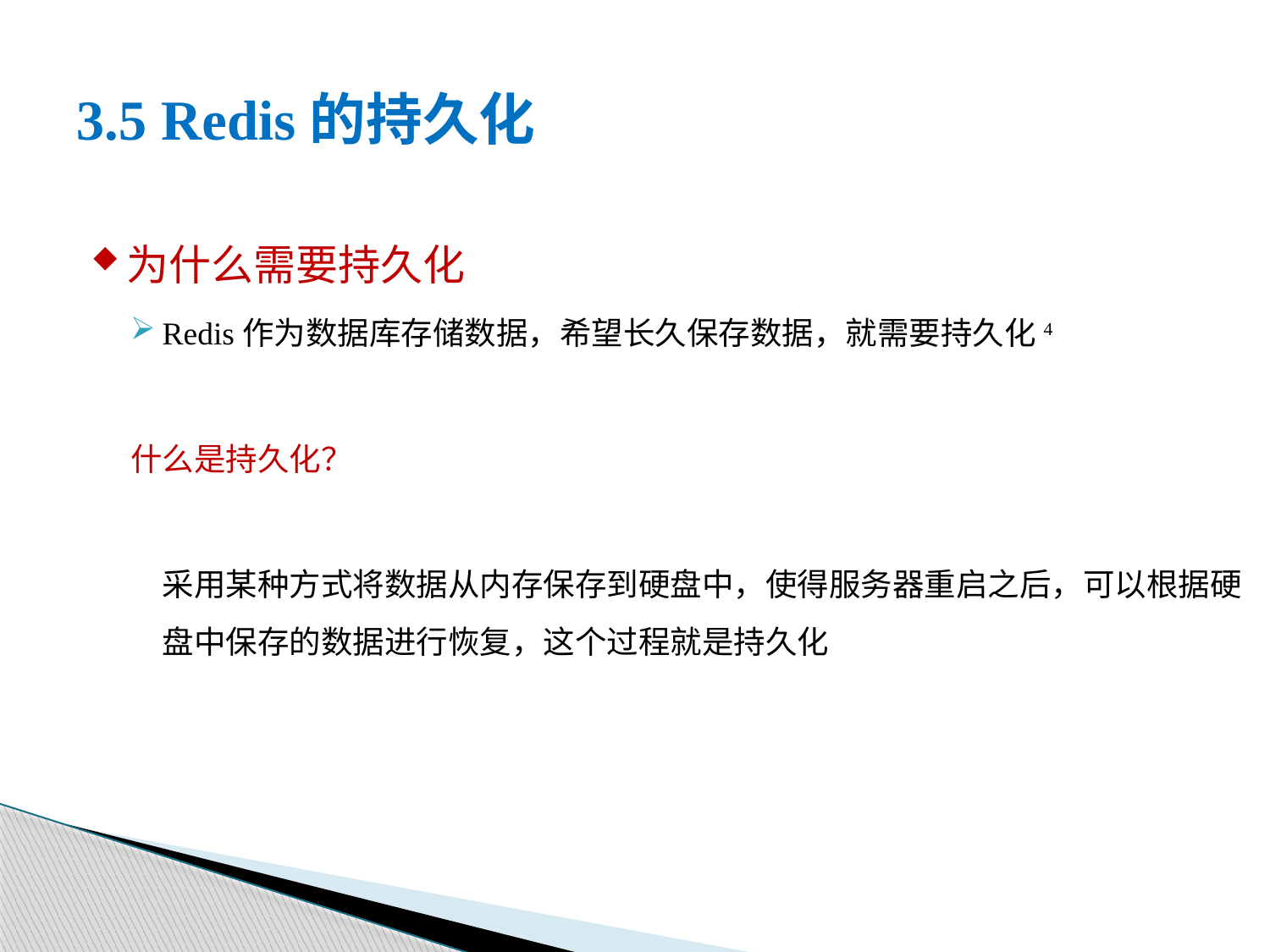

# 3.5 Redis的持久化
为什么需要持久化
Redis作为数据库存储数据，希望长久保存数据，就需要持久化4

什么是持久化？

采用某种方式将数据从内存保存到硬盘中，使得服务器重启之后，可以根据硬盘中保存的数据进行恢复，这个过程就是持久化